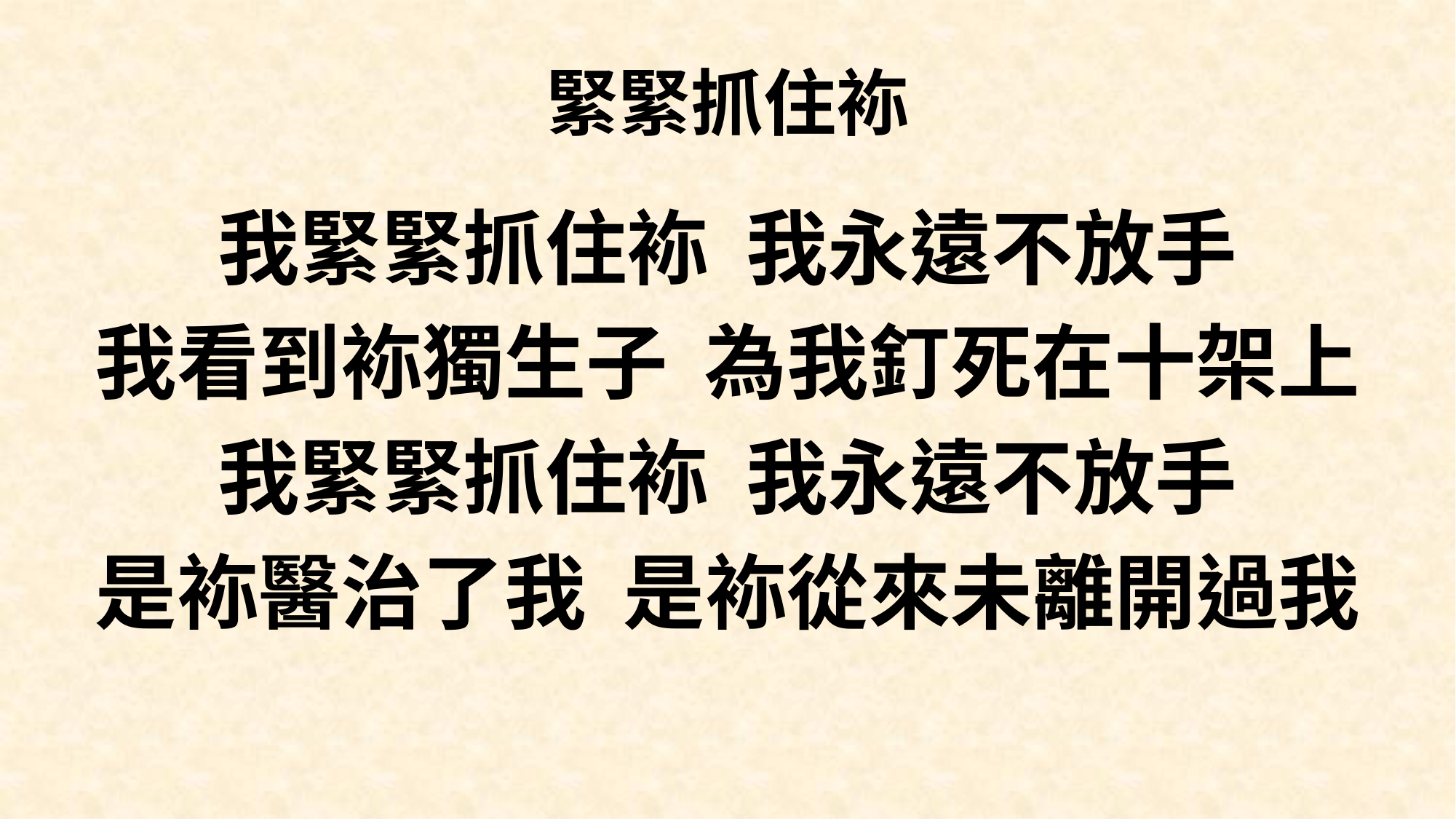

# 緊緊抓住袮
我緊緊抓住袮  我永遠不放手
我看到袮獨生子  為我釘死在十架上
我緊緊抓住袮  我永遠不放手
是袮醫治了我  是袮從來未離開過我